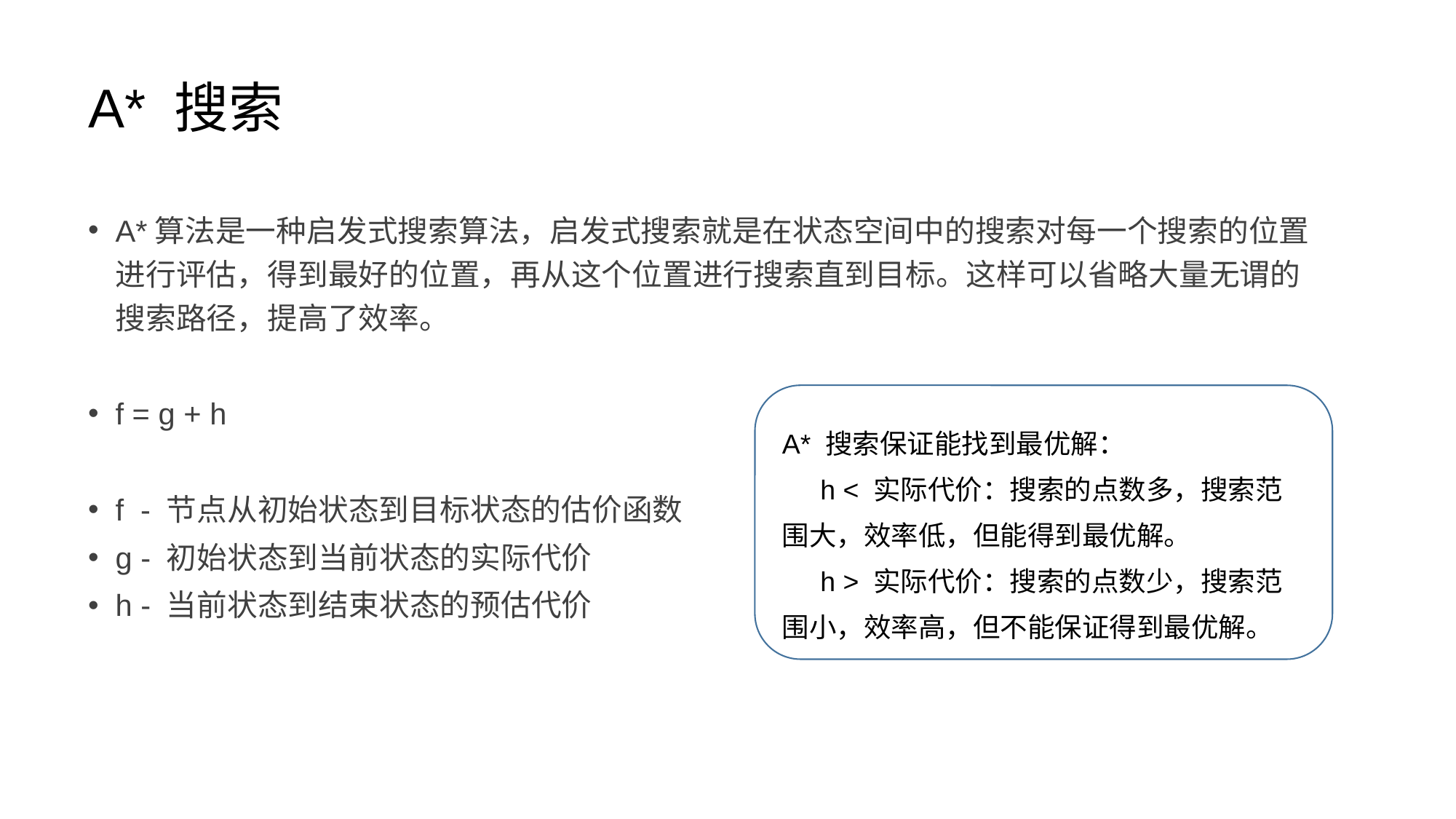

# A* 搜索
A*算法是一种启发式搜索算法，启发式搜索就是在状态空间中的搜索对每一个搜索的位置进行评估，得到最好的位置，再从这个位置进行搜索直到目标。这样可以省略大量无谓的搜索路径，提高了效率。

f = g + h

f  - 节点从初始状态到目标状态的估价函数
g - 初始状态到当前状态的实际代价
h - 当前状态到结束状态的预估代价

A* 搜索保证能找到最优解：
     h < 实际代价：搜索的点数多，搜索范围大，效率低，但能得到最优解。
     h > 实际代价：搜索的点数少，搜索范围小，效率高，但不能保证得到最优解。